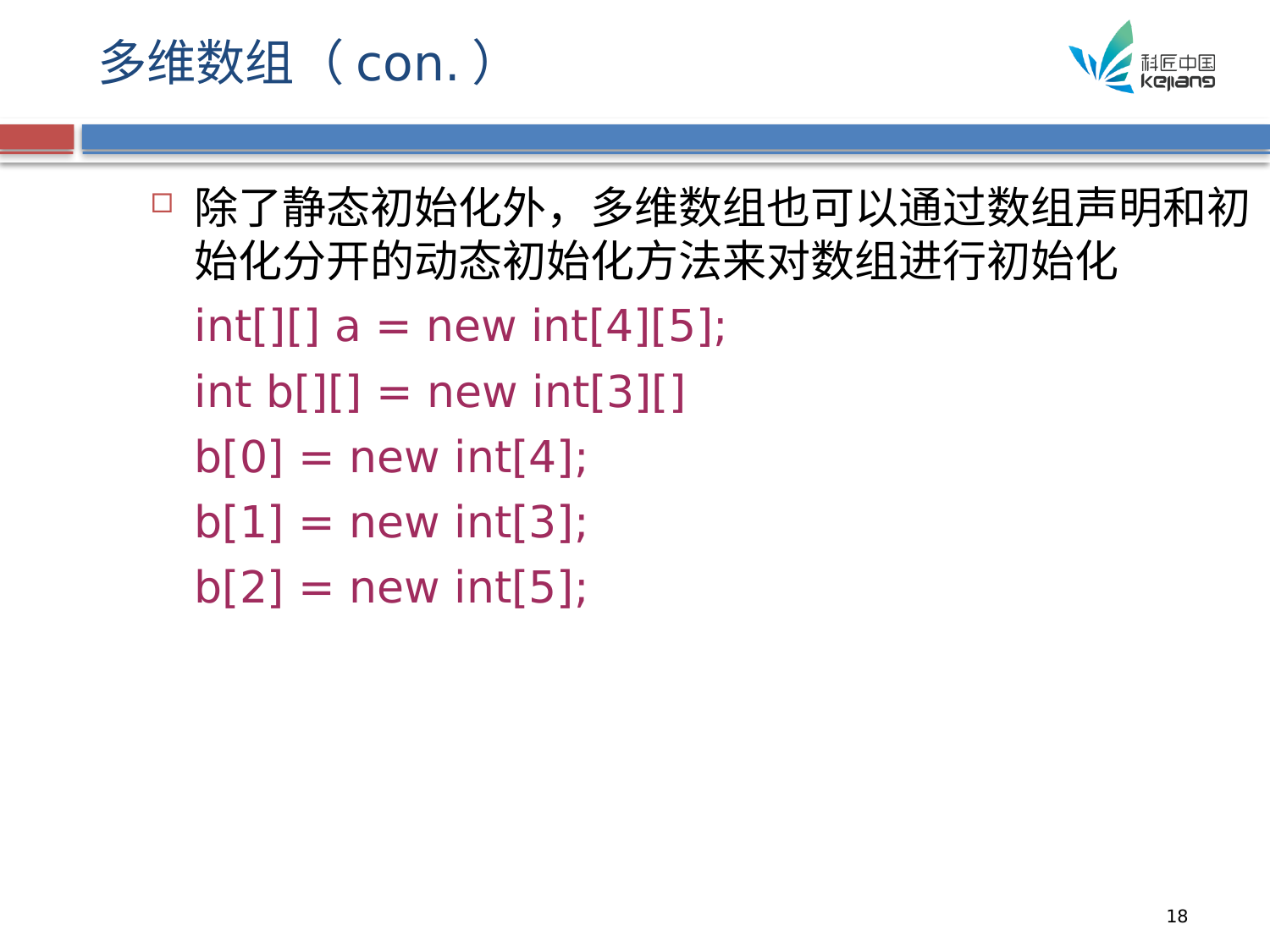

# 多维数组（con.）
除了静态初始化外，多维数组也可以通过数组声明和初始化分开的动态初始化方法来对数组进行初始化
	int[][] a = new int[4][5];
	int b[][] = new int[3][]
	b[0] = new int[4];
	b[1] = new int[3];
	b[2] = new int[5];

18